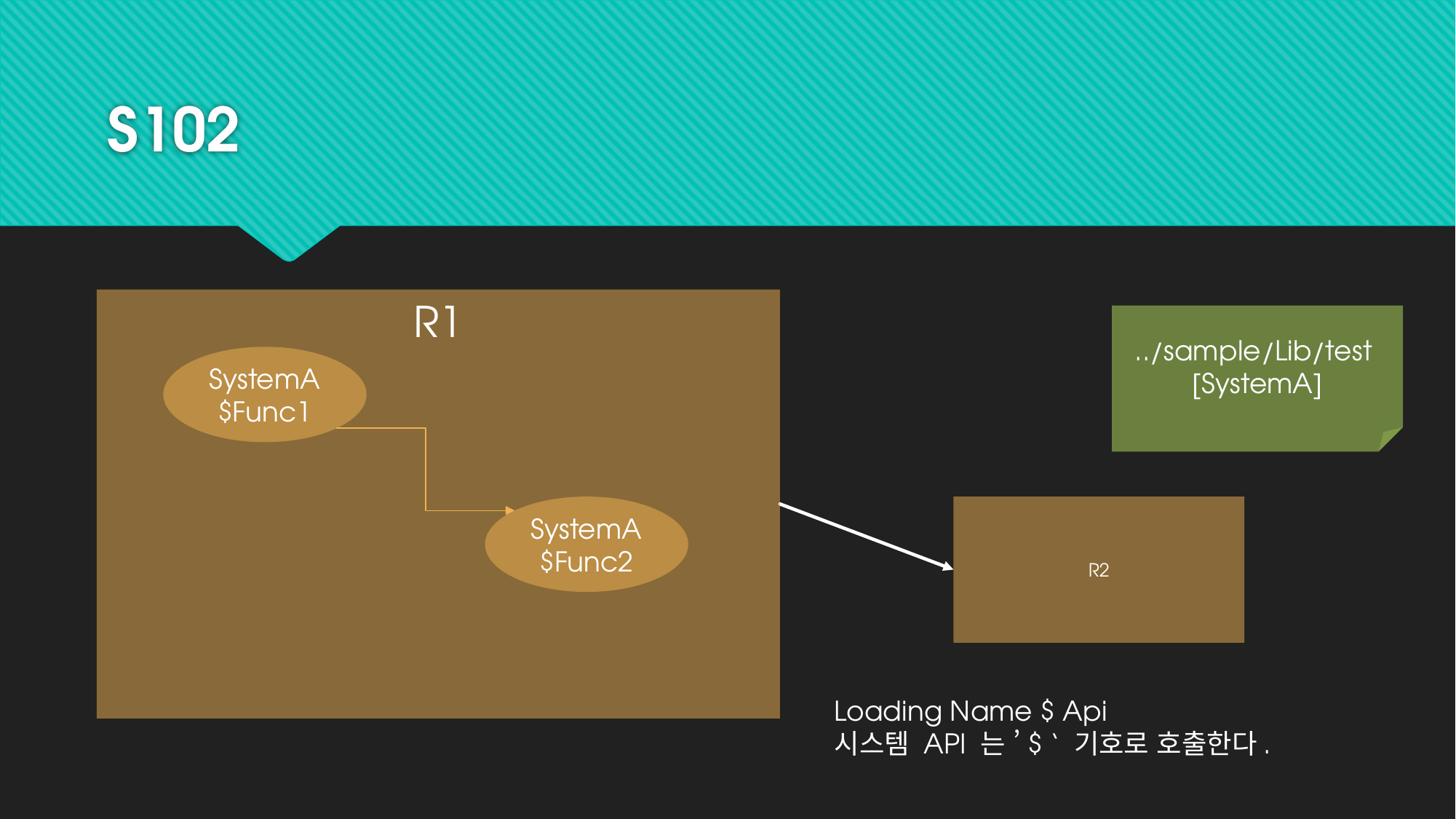

# S102
R1
SystemA $Func1
SystemA $Func2
../sample/Lib/test
[SystemA]
R2
Loading Name $ Api
시스템 API 는 ’$ ‘ 기호로 호출한다.